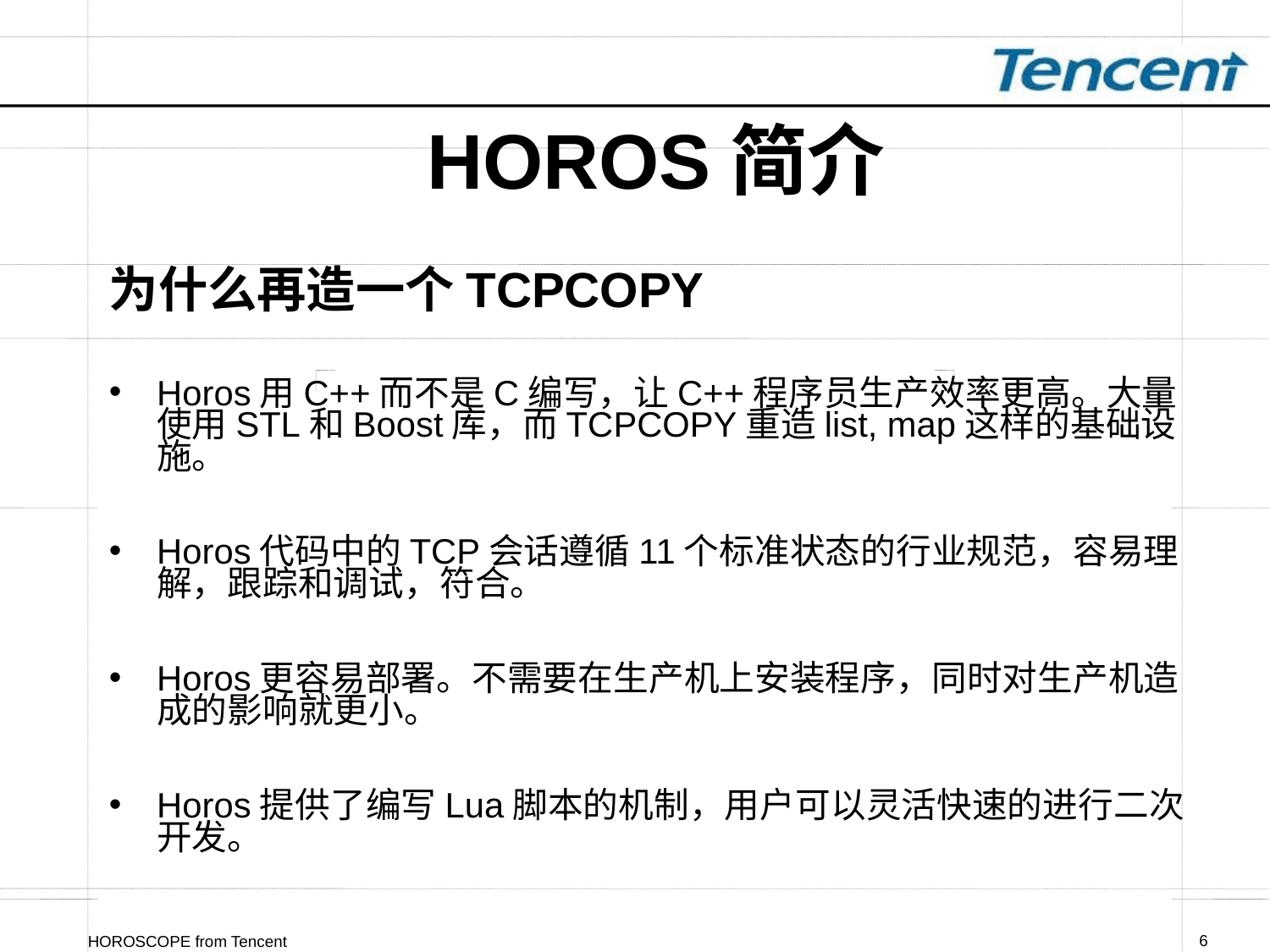

HOROS简介
为什么再造一个TCPCOPY

Horos用C++而不是C编写，让C++程序员生产效率更高。大量使用STL和Boost库，而TCPCOPY重造list, map这样的基础设施。

Horos代码中的TCP会话遵循11个标准状态的行业规范，容易理解，跟踪和调试，符合。

Horos更容易部署。不需要在生产机上安装程序，同时对生产机造成的影响就更小。

Horos提供了编写Lua脚本的机制，用户可以灵活快速的进行二次开发。
HOROSCOPE from Tencent
HOROSCOPE from Tencent